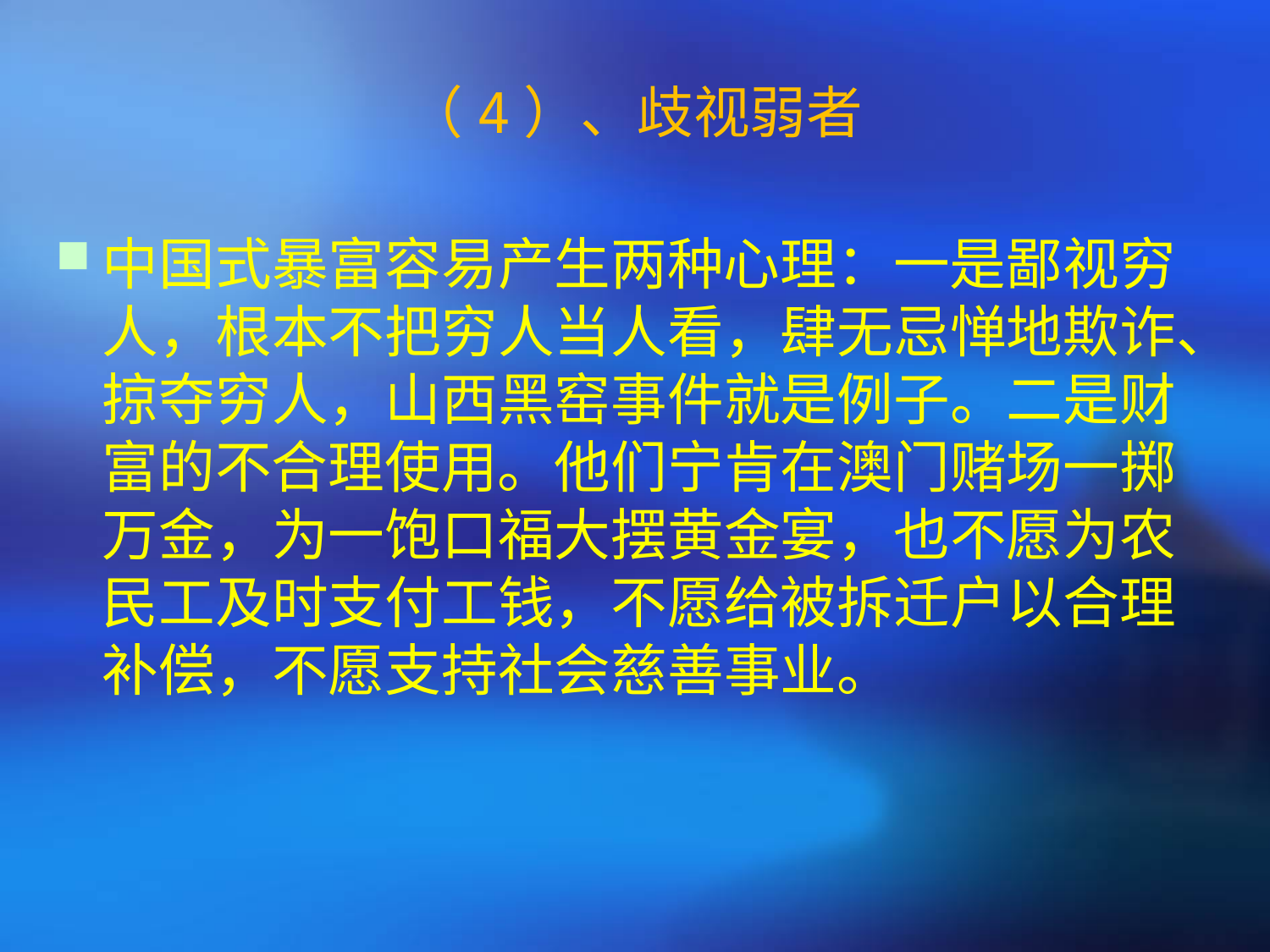

# （4）、歧视弱者
中国式暴富容易产生两种心理：一是鄙视穷人，根本不把穷人当人看，肆无忌惮地欺诈、掠夺穷人，山西黑窑事件就是例子。二是财富的不合理使用。他们宁肯在澳门赌场一掷万金，为一饱口福大摆黄金宴，也不愿为农民工及时支付工钱，不愿给被拆迁户以合理补偿，不愿支持社会慈善事业。